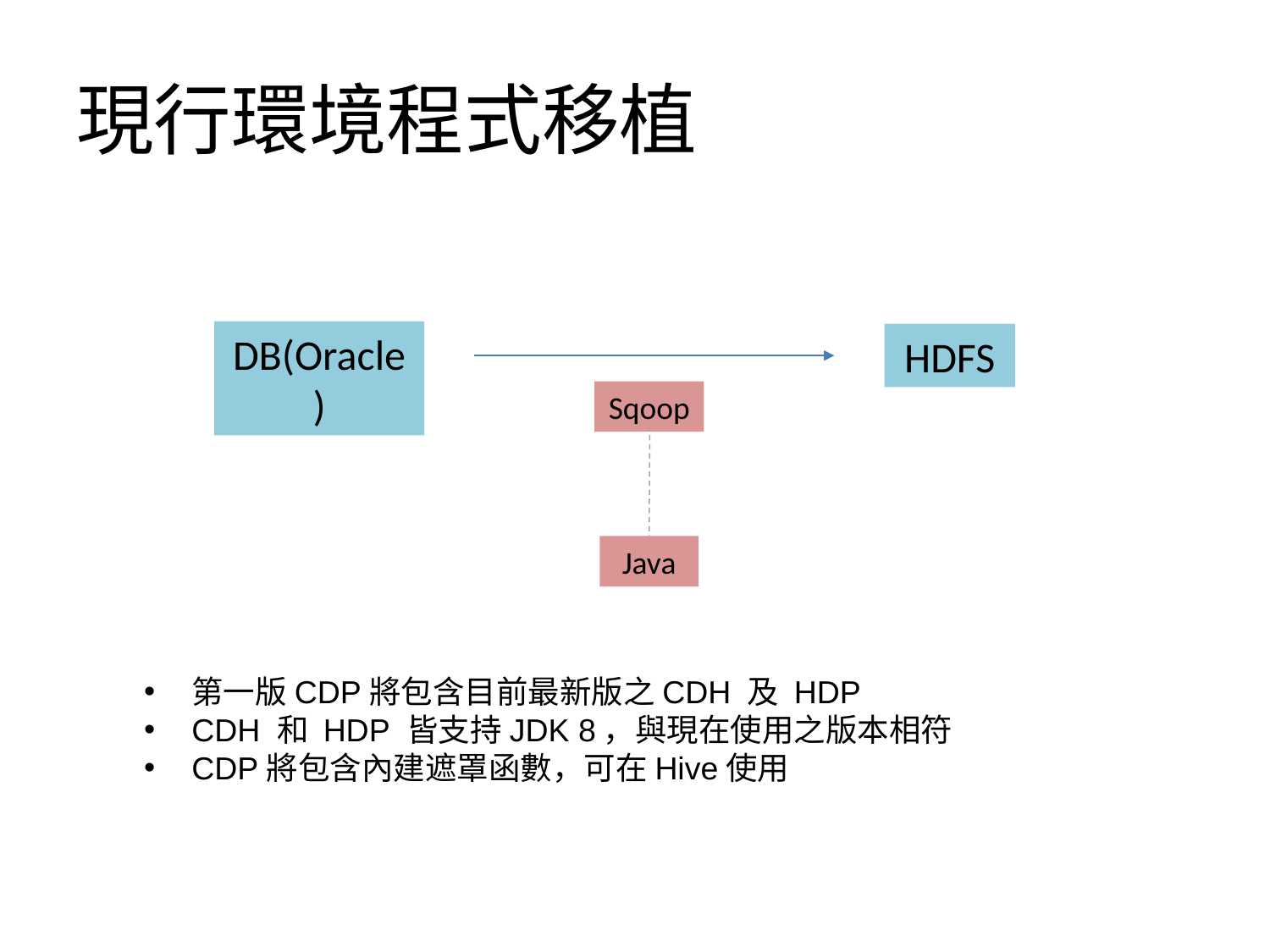

現行環境程式移植
DB(Oracle)
HDFS
Sqoop
Java
第一版CDP將包含目前最新版之CDH 及 HDP
CDH 和 HDP 皆支持JDK 8，與現在使用之版本相符
CDP將包含內建遮罩函數，可在Hive使用